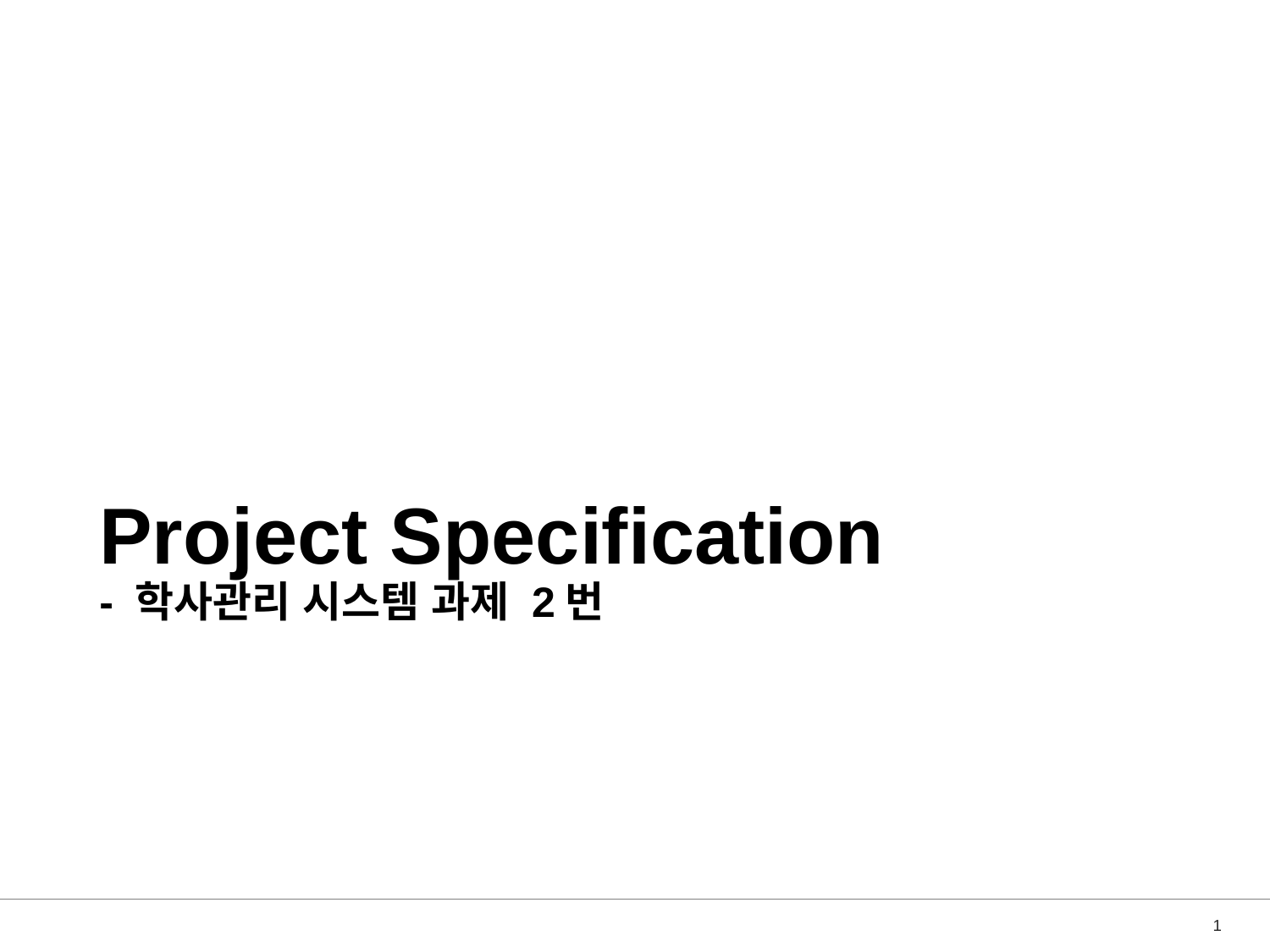

# Project Specification - 학사관리 시스템 과제 2번
1